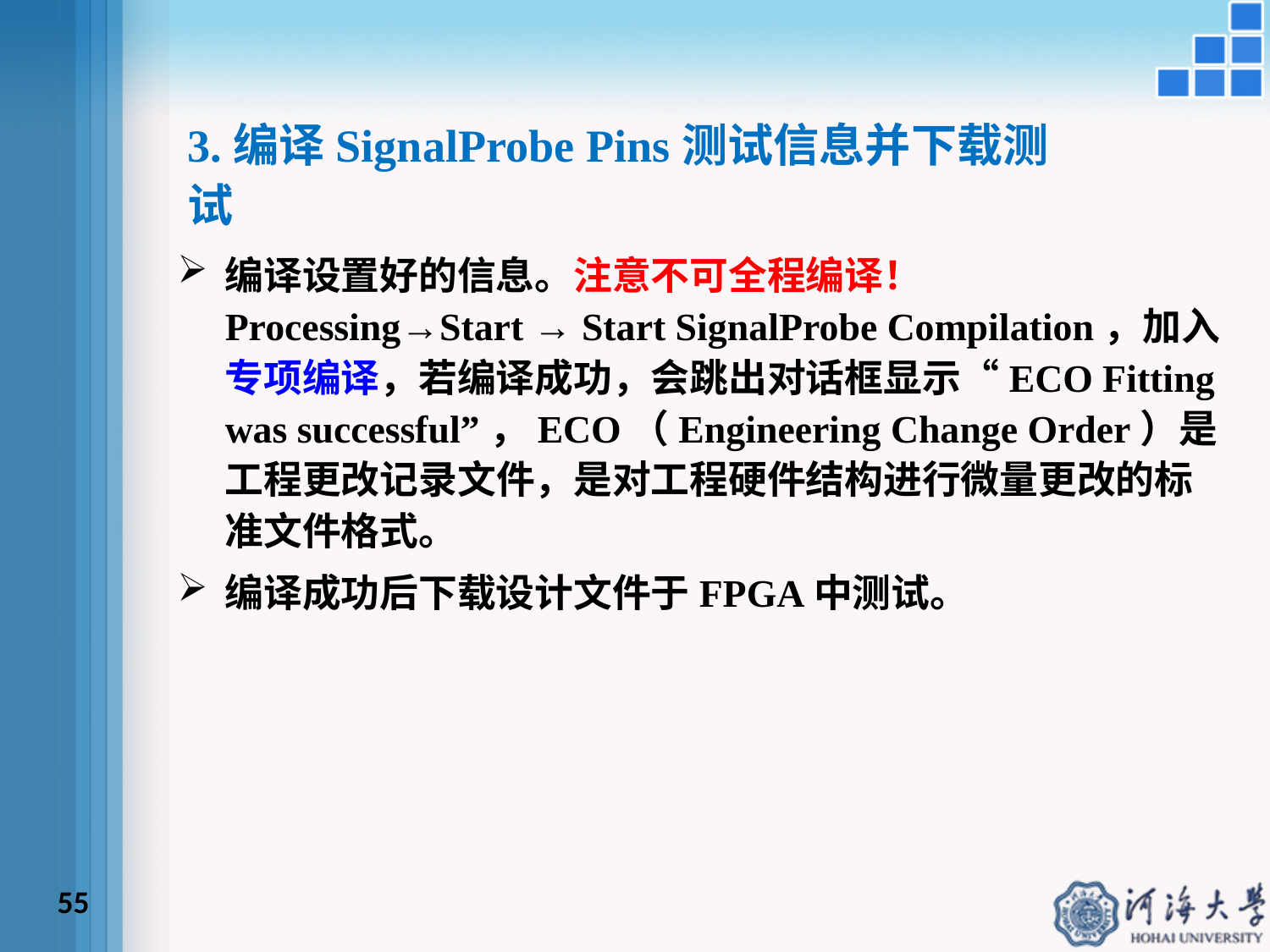

3.编译SignalProbe Pins测试信息并下载测试
编译设置好的信息。注意不可全程编译！Processing→Start → Start SignalProbe Compilation，加入专项编译，若编译成功，会跳出对话框显示“ECO Fitting was successful”，ECO（Engineering Change Order）是工程更改记录文件，是对工程硬件结构进行微量更改的标准文件格式。
编译成功后下载设计文件于FPGA中测试。
55